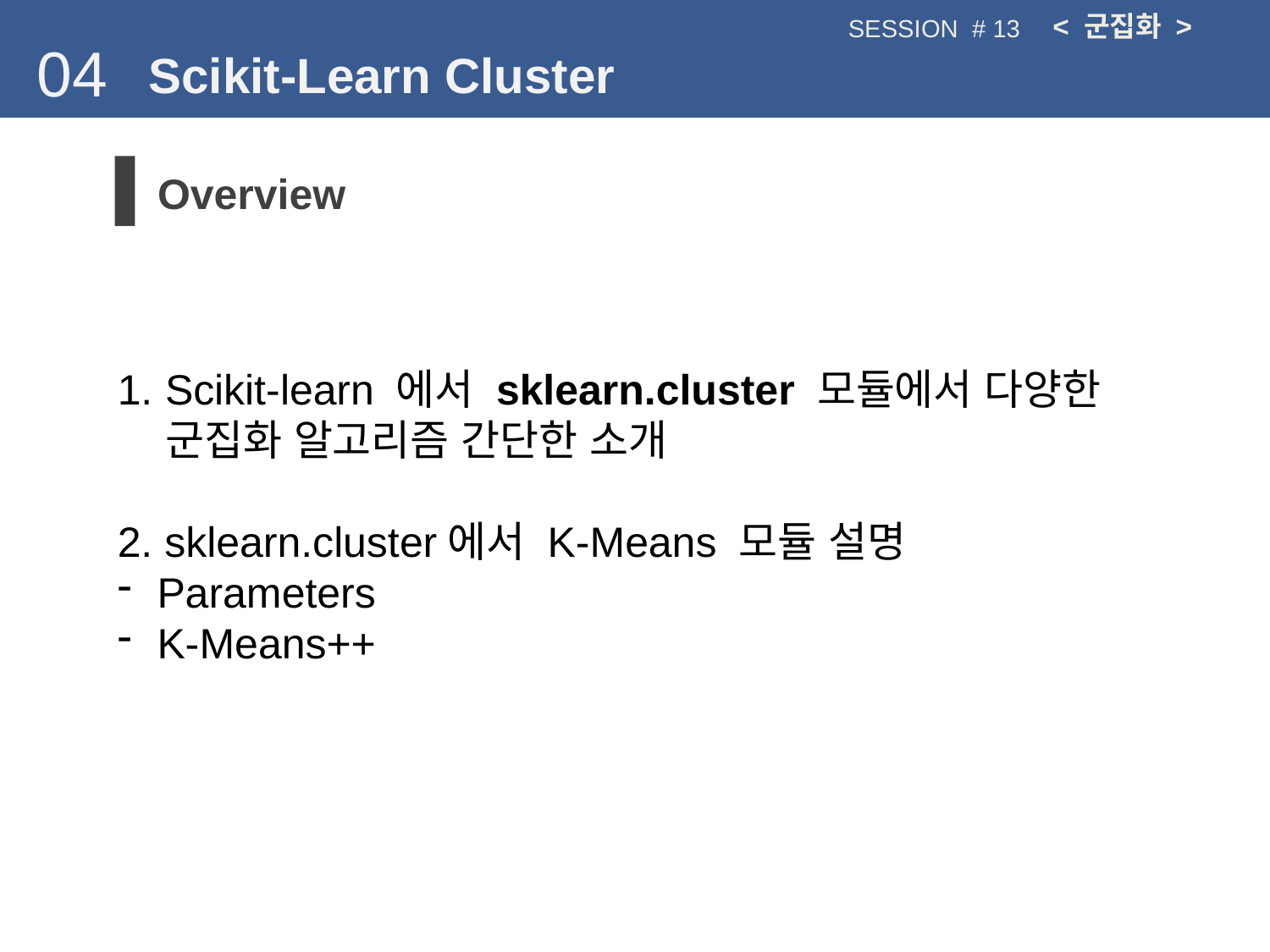

< 군집화 >
SESSION  # 13
04
Scikit-Learn Cluster

Overview
Scikit-learn 에서 sklearn.cluster 모듈에서 다양한 군집화 알고리즘 간단한 소개

2. sklearn.cluster에서 K-Means 모듈 설명
Parameters
K-Means++